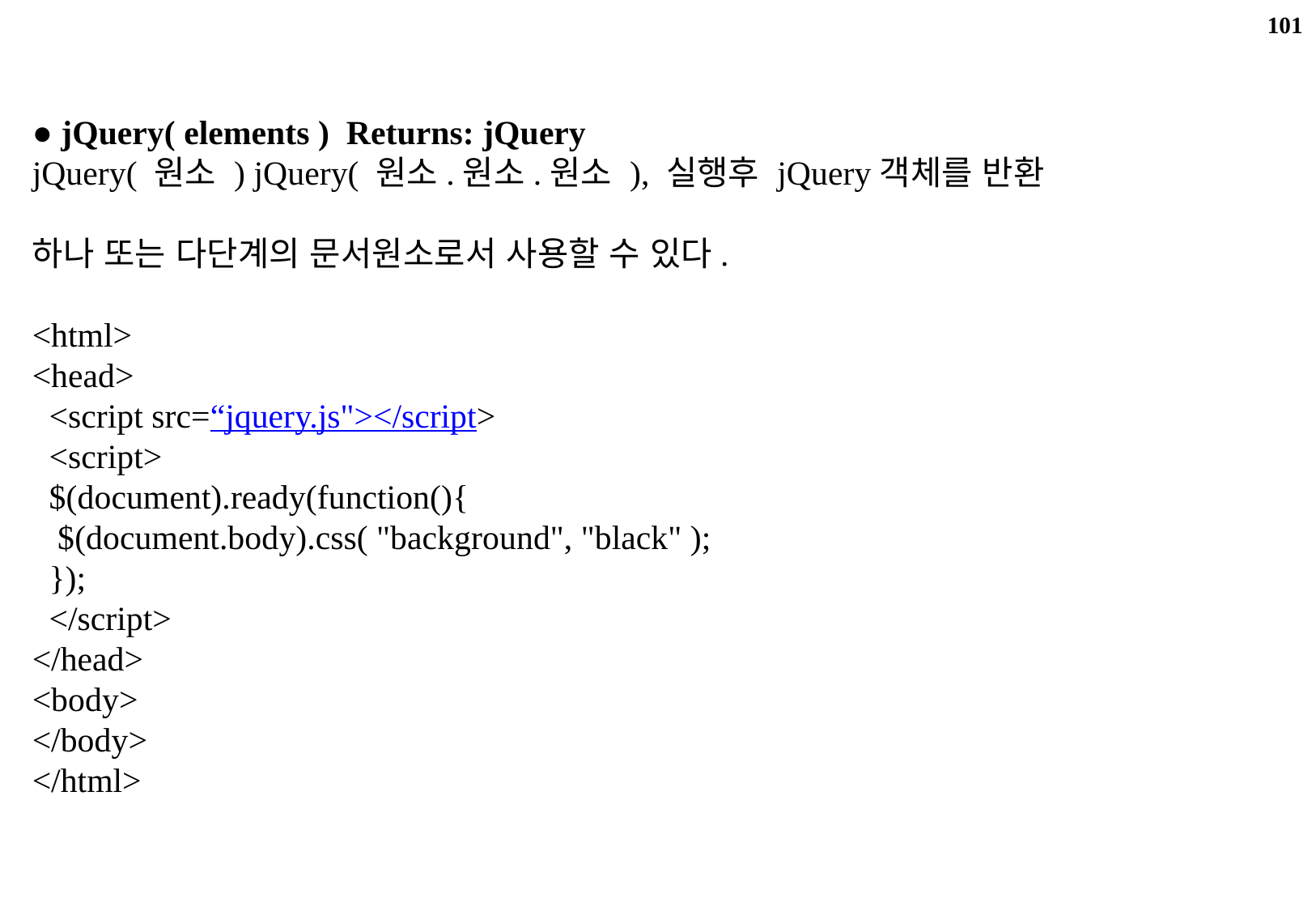

101
JQuery
● jQuery( elements )  Returns: jQuery
jQuery( 원소 ) jQuery( 원소.원소.원소 ), 실행후 jQuery객체를 반환
하나 또는 다단계의 문서원소로서 사용할 수 있다.
<html>
<head>
  <script src=“jquery.js"></script>
  <script>
  $(document).ready(function(){
   $(document.body).css( "background", "black" );
  });
  </script>
</head>
<body>
</body>
</html>